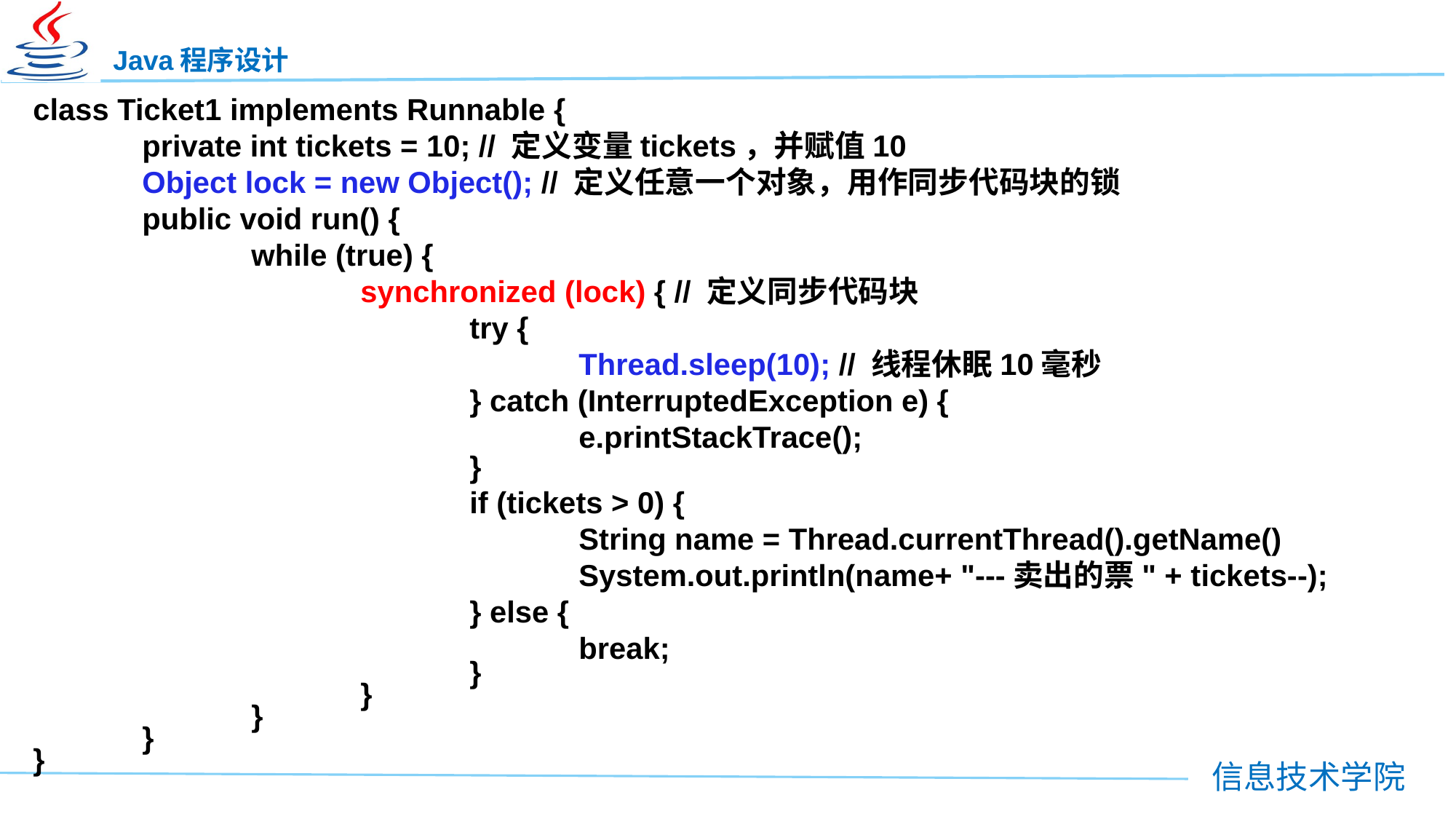

class Ticket1 implements Runnable {
	private int tickets = 10; // 定义变量tickets，并赋值10
	Object lock = new Object(); // 定义任意一个对象，用作同步代码块的锁
	public void run() {
		while (true) {
			synchronized (lock) { // 定义同步代码块
				try {
					Thread.sleep(10); // 线程休眠10毫秒
				} catch (InterruptedException e) {
					e.printStackTrace();
				}
				if (tickets > 0) {
					String name = Thread.currentThread().getName()						System.out.println(name+ "---卖出的票" + tickets--);
				} else {
					break;
				}
			}
		}
	}
}